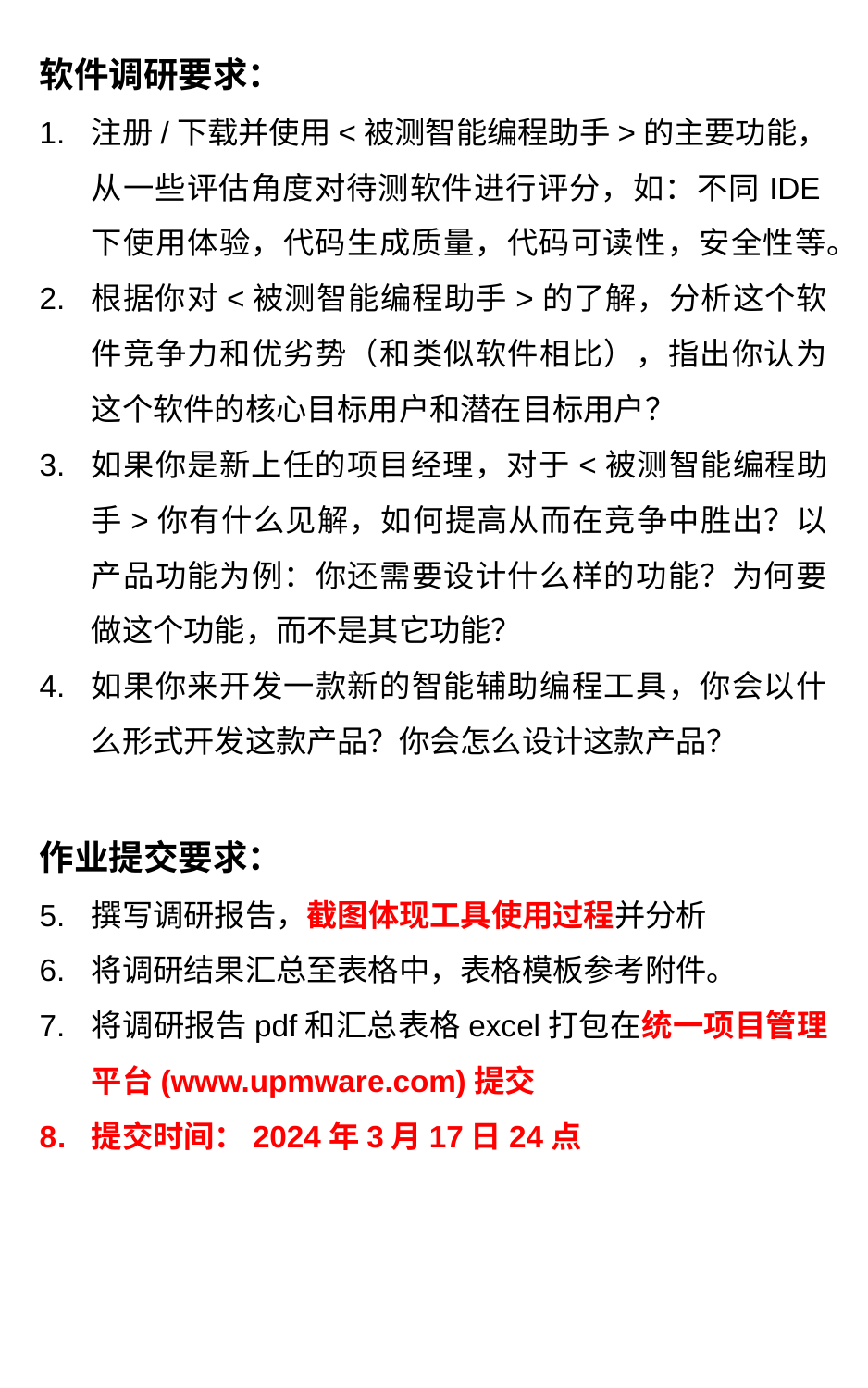

软件调研要求：
注册/下载并使用<被测智能编程助手>的主要功能，从一些评估角度对待测软件进行评分，如：不同IDE下使用体验，代码生成质量，代码可读性，安全性等。
根据你对<被测智能编程助手>的了解，分析这个软件竞争力和优劣势（和类似软件相比），指出你认为这个软件的核心目标用户和潜在目标用户？
如果你是新上任的项目经理，对于<被测智能编程助手>你有什么见解，如何提高从而在竞争中胜出？以产品功能为例：你还需要设计什么样的功能？为何要做这个功能，而不是其它功能？
如果你来开发一款新的智能辅助编程工具，你会以什么形式开发这款产品？你会怎么设计这款产品？

作业提交要求：
撰写调研报告，截图体现工具使用过程并分析
将调研结果汇总至表格中，表格模板参考附件。
将调研报告pdf和汇总表格excel打包在统一项目管理平台(www.upmware.com)提交
提交时间：2024年3月17日24点